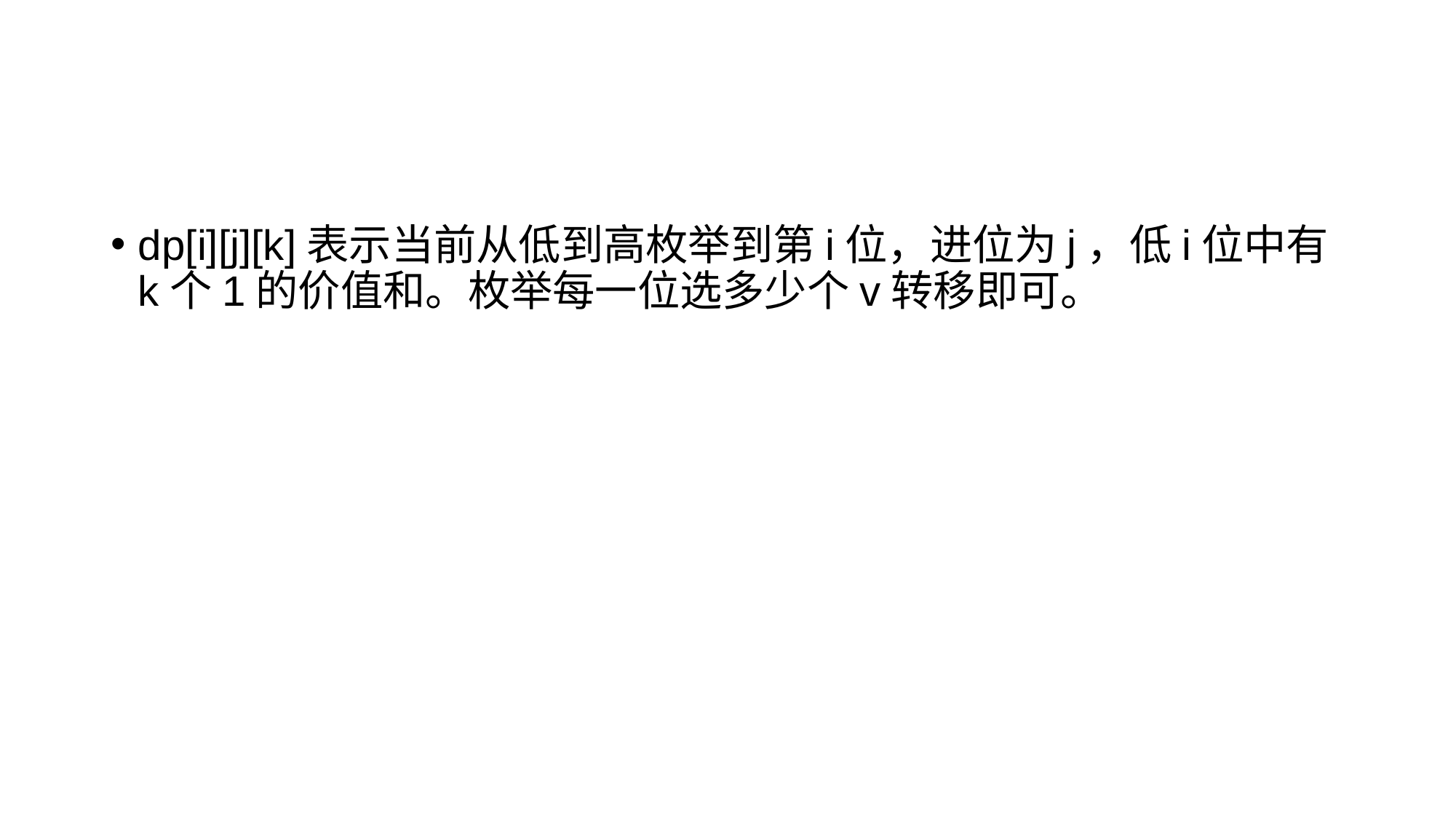

#
dp[i][j][k]表示当前从低到高枚举到第i位，进位为j，低i位中有k个1的价值和。枚举每一位选多少个v转移即可。